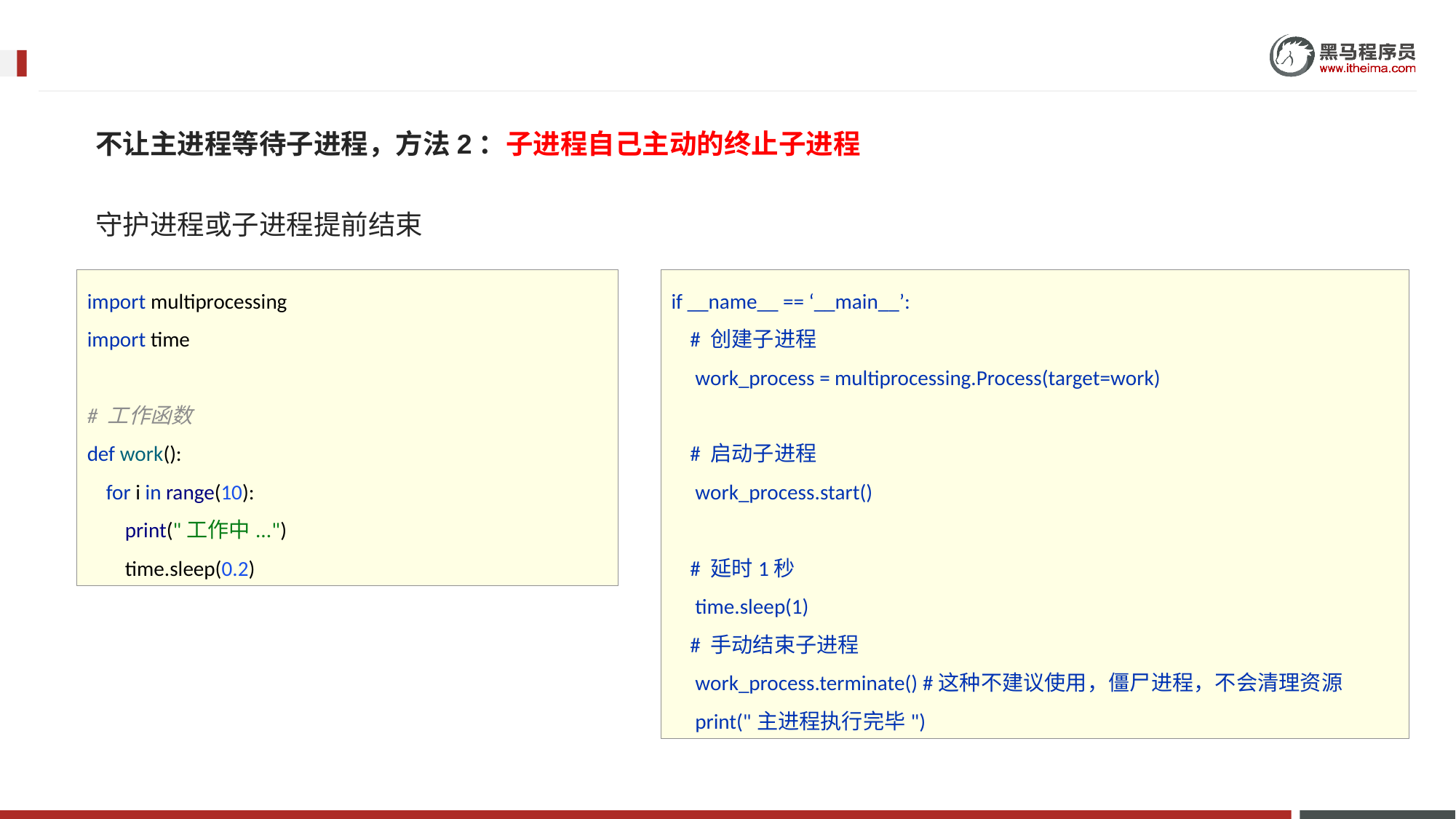

不让主进程等待子进程，方法2：子进程自己主动的终止子进程
守护进程或子进程提前结束
import multiprocessing
import time
# 工作函数
def work():
    for i in range(10):
        print("工作中...")
        time.sleep(0.2)
if __name__ == ‘__main__’:
    # 创建子进程
    work_process = multiprocessing.Process(target=work)
    # 启动子进程
    work_process.start()
    # 延时1秒
    time.sleep(1)
    # 手动结束子进程
    work_process.terminate() #这种不建议使用，僵尸进程，不会清理资源
    print("主进程执行完毕")